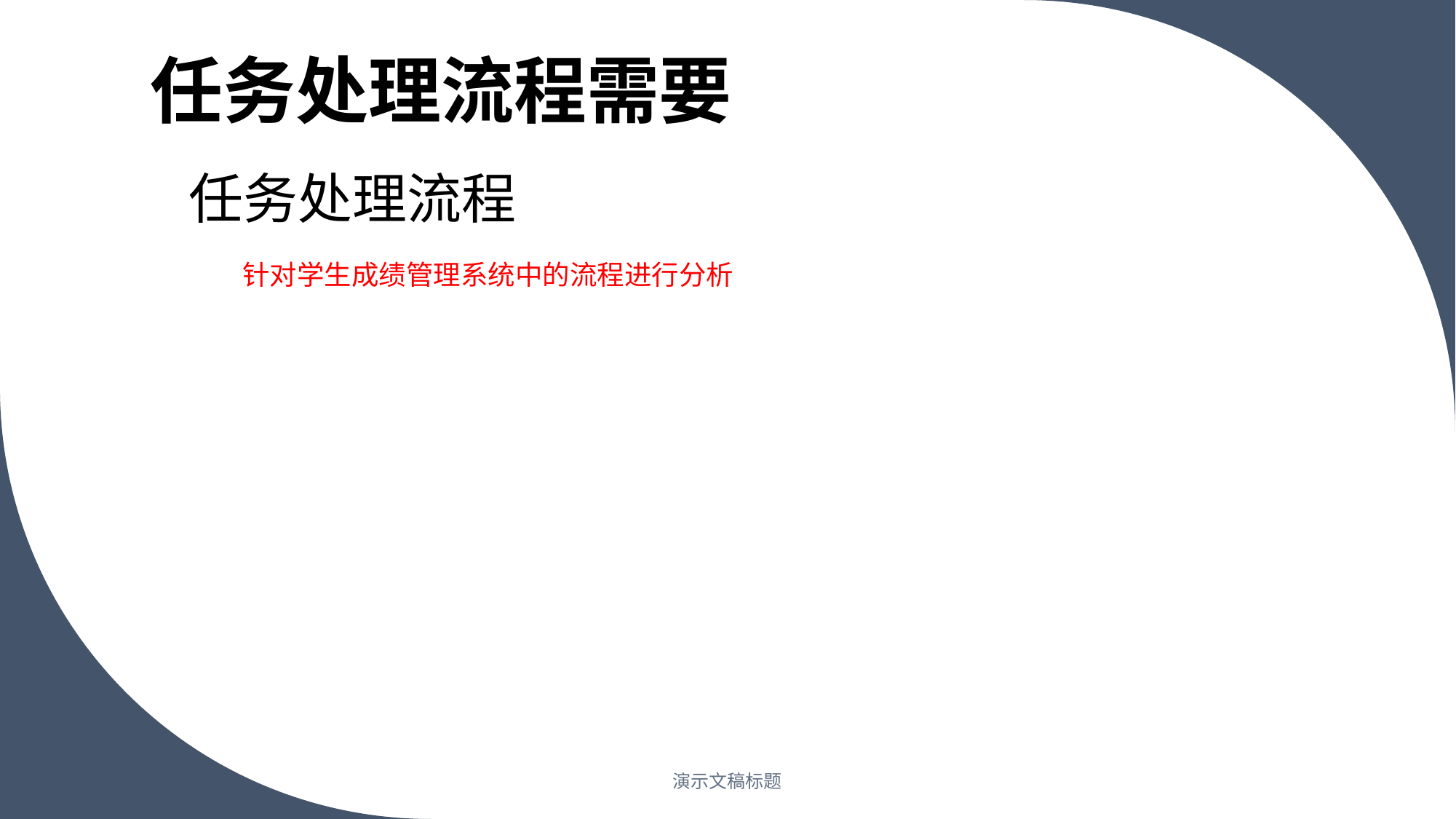

# 任务处理流程需要
任务处理流程
针对学生成绩管理系统中的流程进行分析

### Chart

| Category |
|---|
演示文稿标题
9